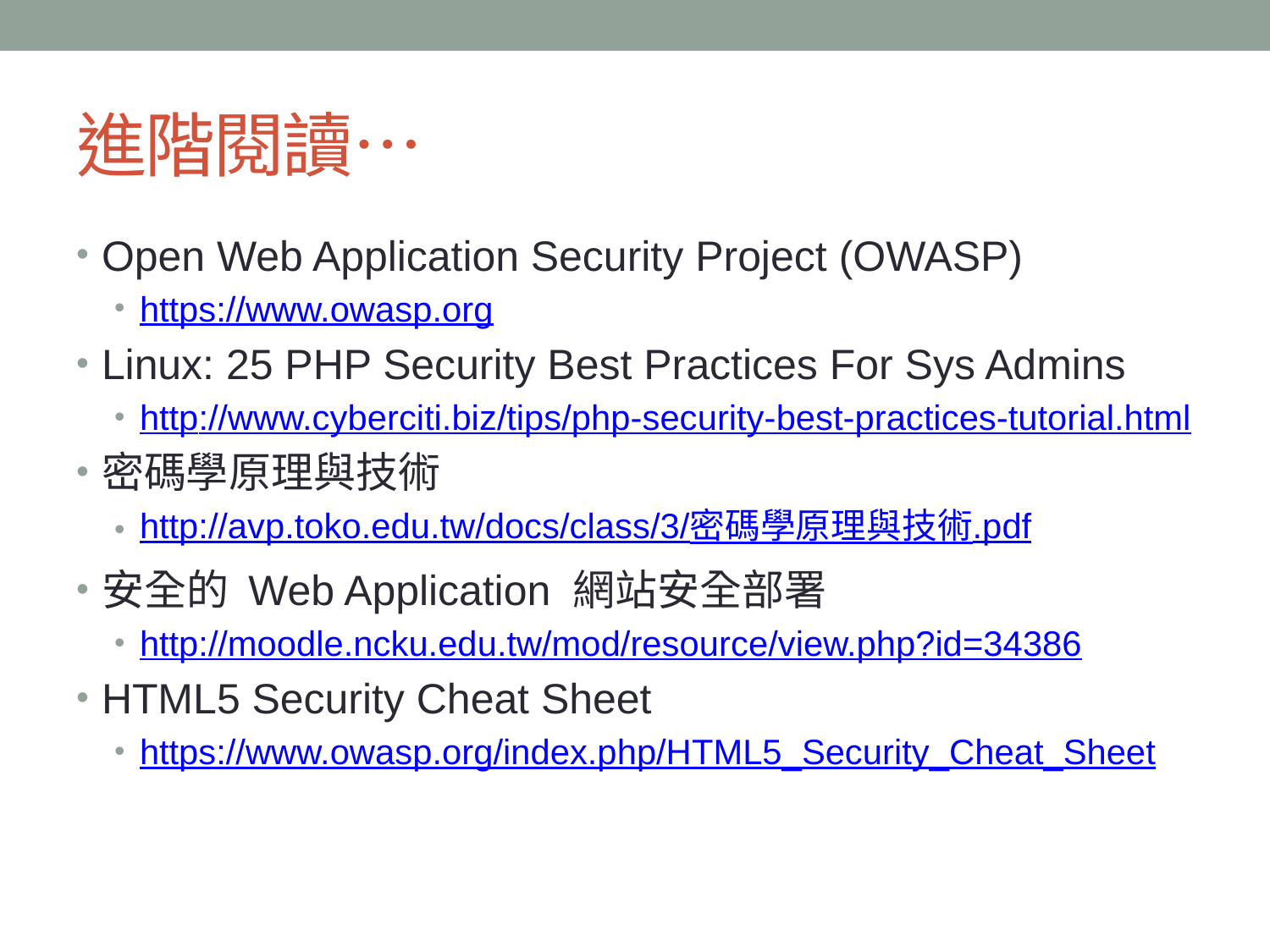

# 進階閱讀…
Open Web Application Security Project (OWASP)
https://www.owasp.org
Linux: 25 PHP Security Best Practices For Sys Admins
http://www.cyberciti.biz/tips/php-security-best-practices-tutorial.html
密碼學原理與技術
http://avp.toko.edu.tw/docs/class/3/密碼學原理與技術.pdf
安全的 Web Application 網站安全部署
http://moodle.ncku.edu.tw/mod/resource/view.php?id=34386
HTML5 Security Cheat Sheet
https://www.owasp.org/index.php/HTML5_Security_Cheat_Sheet